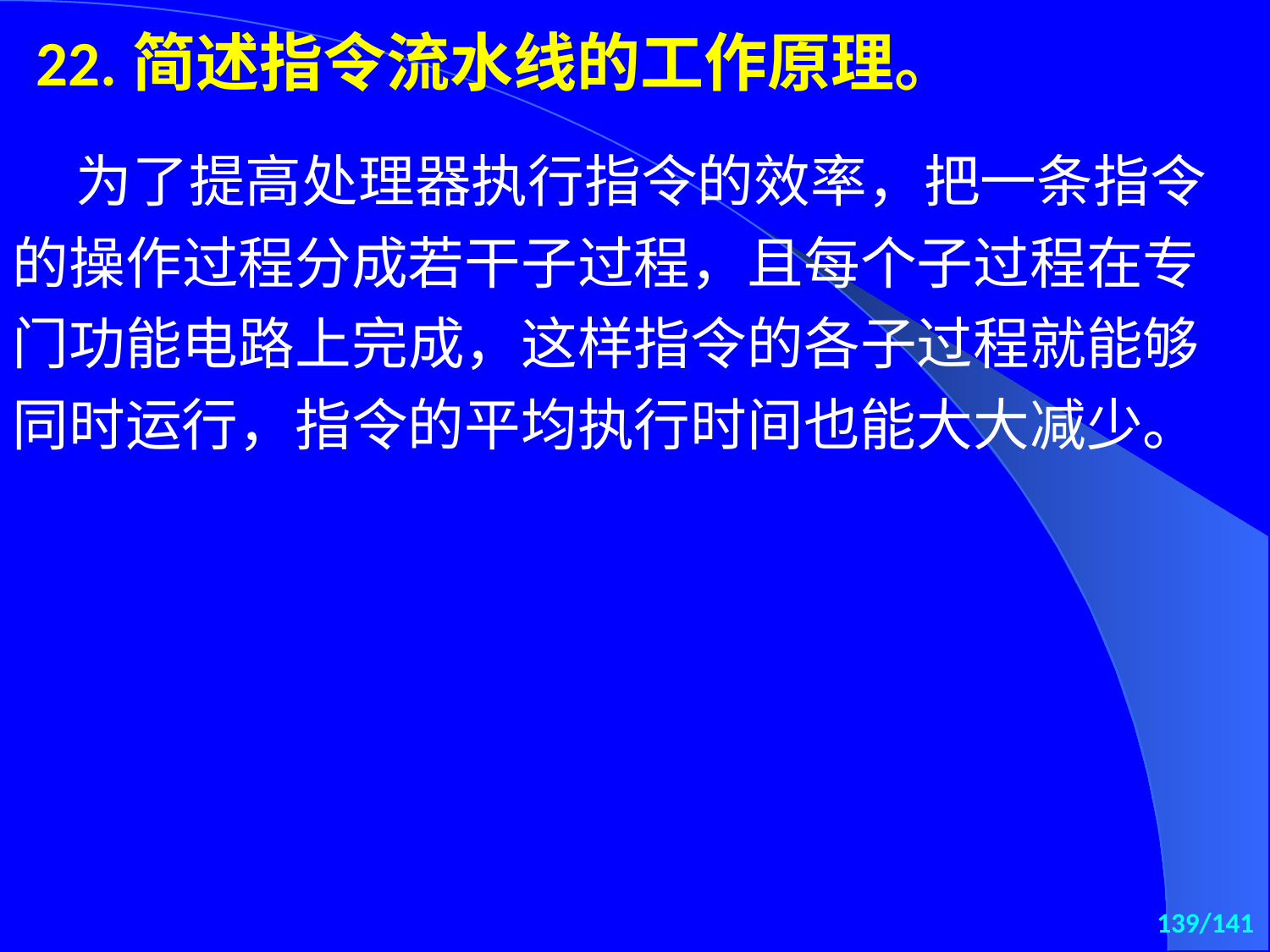

22.简述指令流水线的工作原理。
为了提高处理器执行指令的效率，把一条指令的操作过程分成若干子过程，且每个子过程在专门功能电路上完成，这样指令的各子过程就能够同时运行，指令的平均执行时间也能大大减少。
139/141